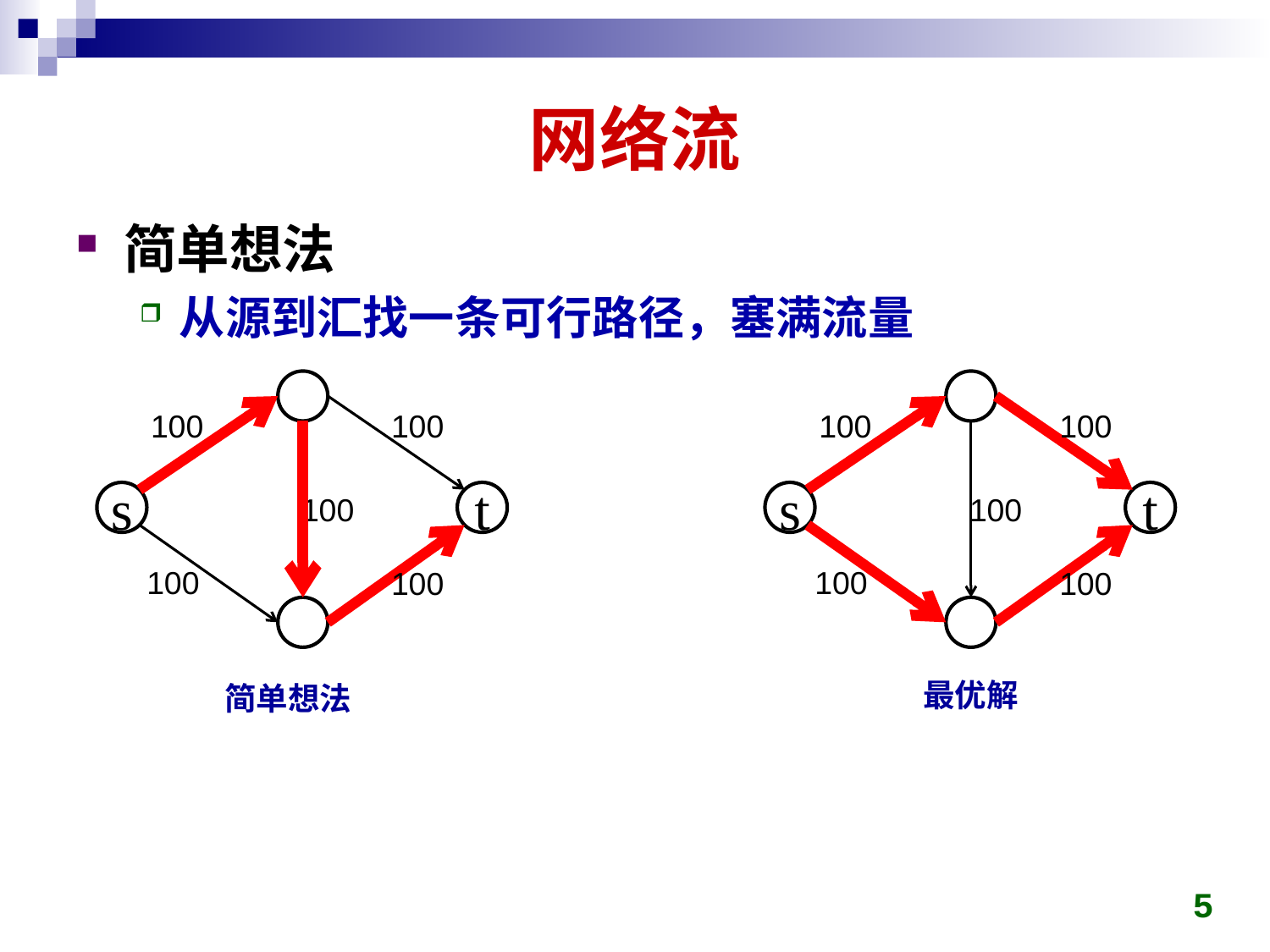

# 网络流
简单想法
从源到汇找一条可行路径，塞满流量

100
100
s
t
100
100
100

100
100
s
t
100
100
100

最优解
简单想法
5